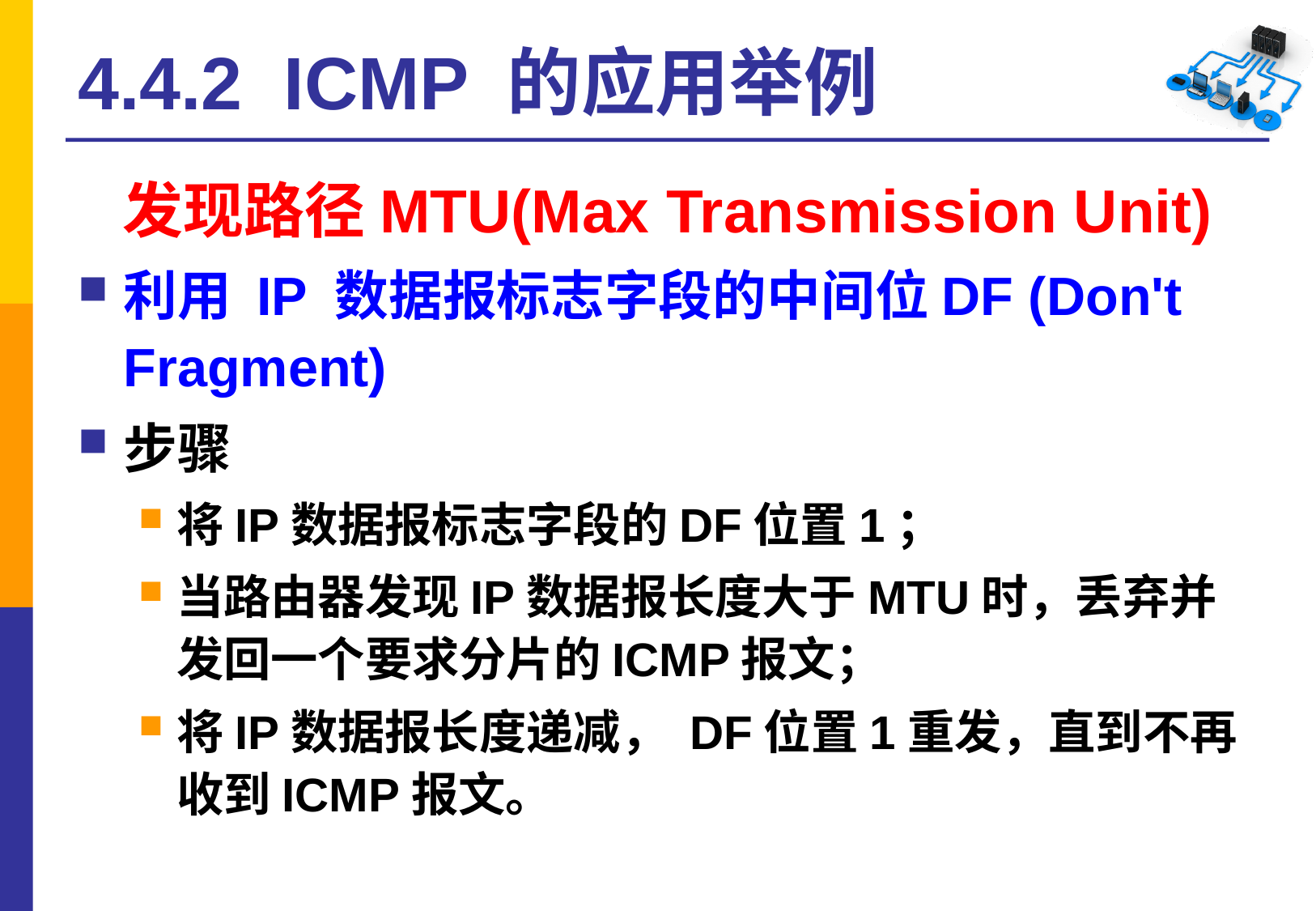

# 4.4.2  ICMP 的应用举例
发现路径MTU(Max Transmission Unit)
利用 IP 数据报标志字段的中间位DF (Don't Fragment)
步骤
将IP数据报标志字段的DF位置1；
当路由器发现IP数据报长度大于MTU时，丢弃并发回一个要求分片的ICMP报文；
将IP数据报长度递减， DF位置1重发，直到不再收到ICMP报文。